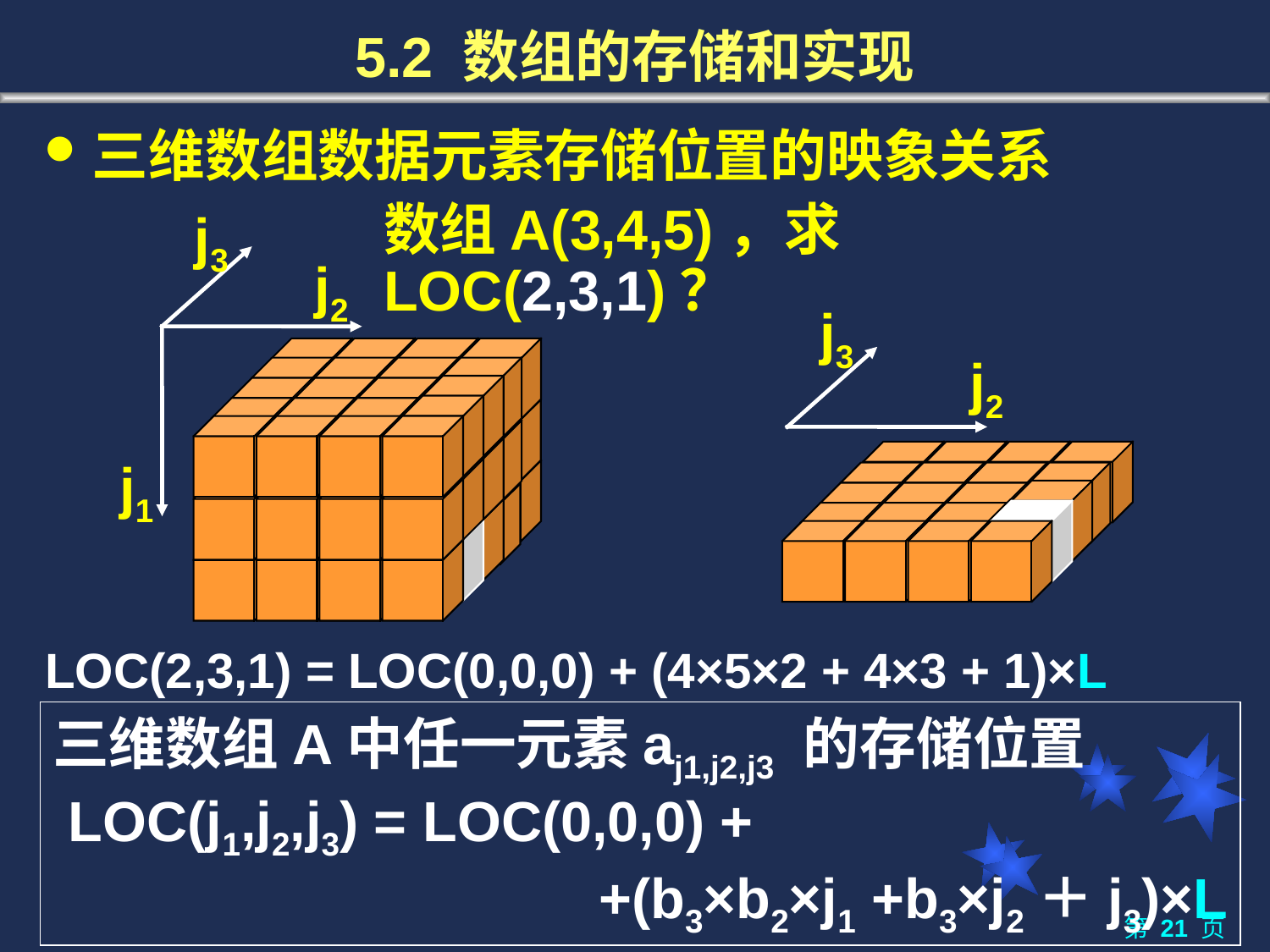

# 5.2 数组的存储和实现
三维数组数据元素存储位置的映象关系
数组A(3,4,5)，求LOC(2,3,1)？
j3

j2

j1
j3
j2

LOC(2,3,1) = LOC(0,0,0) + (4×5×2 + 4×3 + 1)×L
三维数组A中任一元素aj1,j2,j3 的存储位置
 LOC(j1,j2,j3) = LOC(0,0,0) +
               +(b3×b2×j1 +b3×j2＋j3)×L
第 21 页